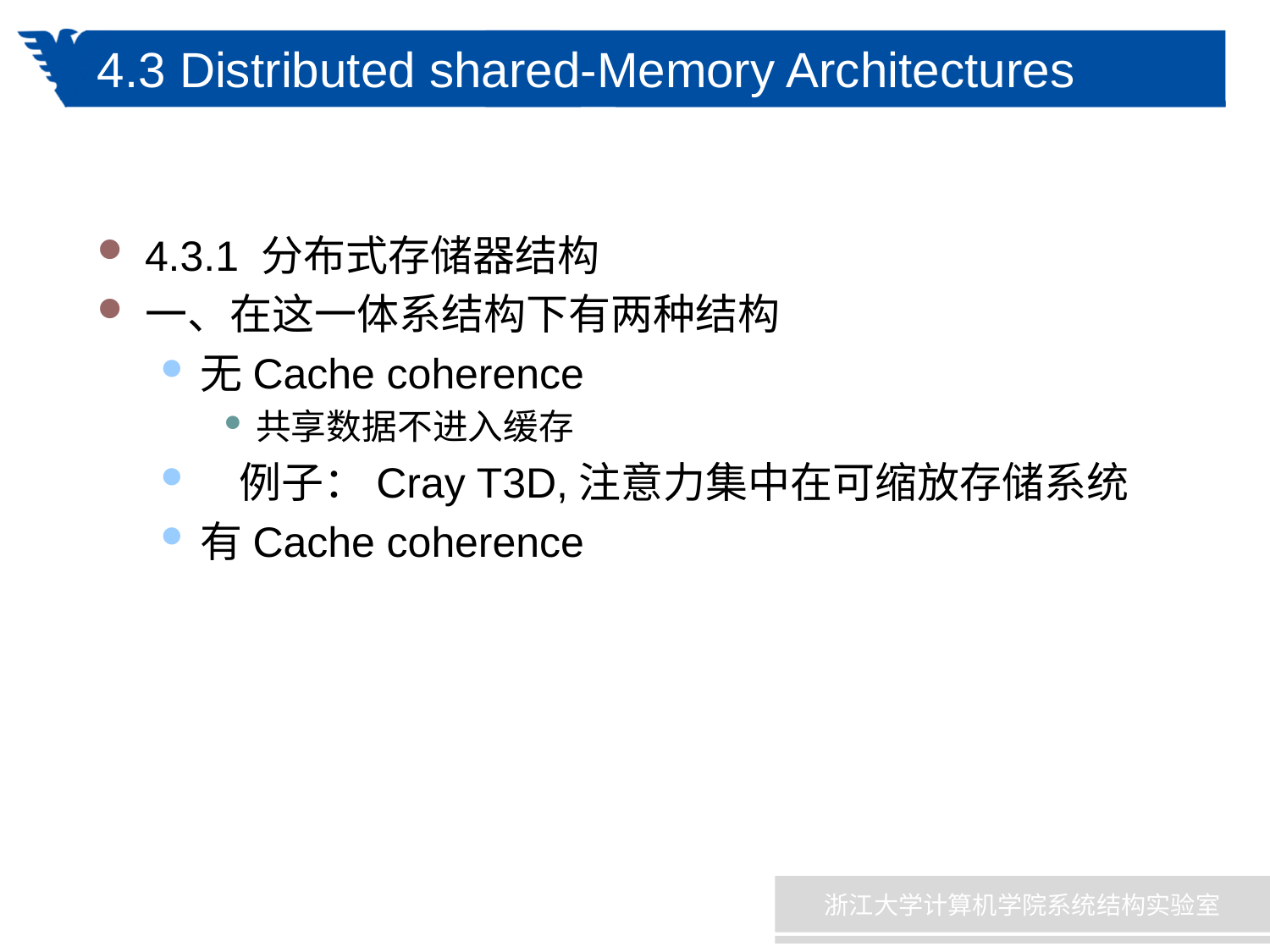

# 4.3 Distributed shared-Memory Architectures
4.3.1 分布式存储器结构
一、在这一体系结构下有两种结构
无Cache coherence
共享数据不进入缓存
   例子：Cray T3D,注意力集中在可缩放存储系统
有Cache coherence